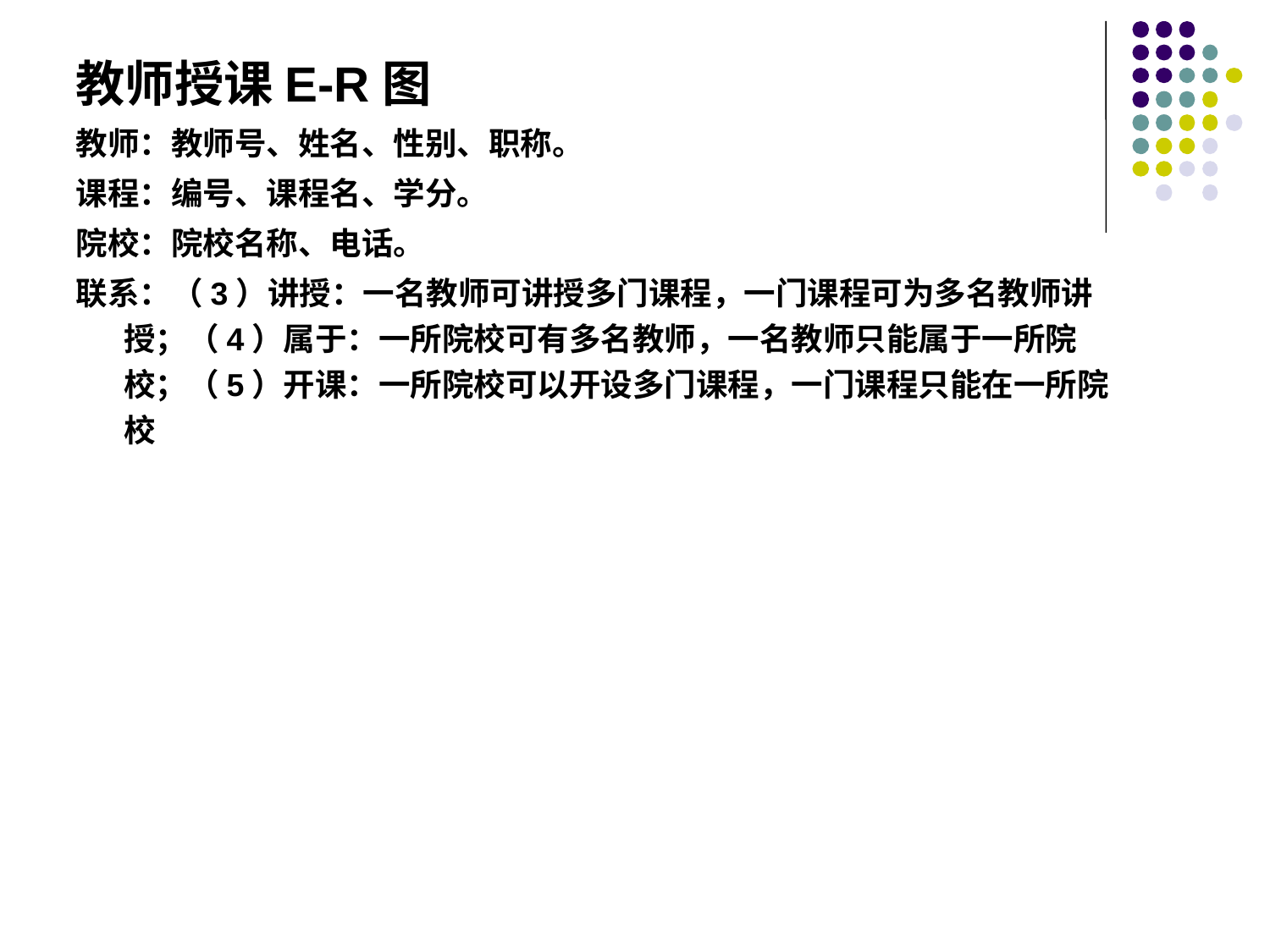

教师授课E-R图
教师：教师号、姓名、性别、职称。
课程：编号、课程名、学分。
院校：院校名称、电话。
联系：（3）讲授：一名教师可讲授多门课程，一门课程可为多名教师讲授；（4）属于：一所院校可有多名教师，一名教师只能属于一所院校；（5）开课：一所院校可以开设多门课程，一门课程只能在一所院校